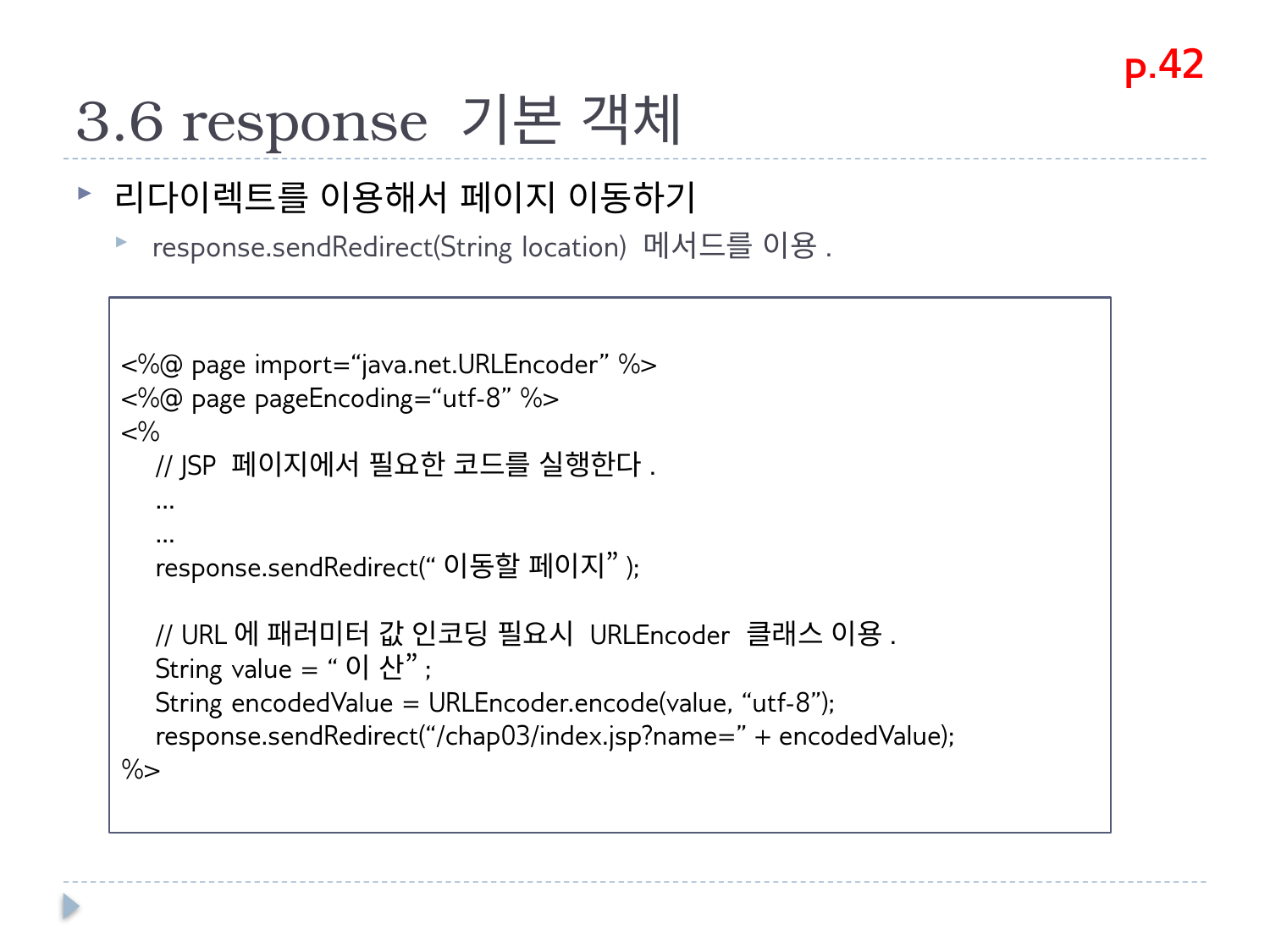

# 3.6 response 기본 객체
p.42
리다이렉트를 이용해서 페이지 이동하기
response.sendRedirect(String location) 메서드를 이용.
<%@ page import=“java.net.URLEncoder” %>
<%@ page pageEncoding=“utf-8” %>
<%
    // JSP 페이지에서 필요한 코드를 실행한다.
    …
    …
    response.sendRedirect(“이동할 페이지”);

    // URL에 패러미터 값 인코딩 필요시 URLEncoder 클래스 이용.
    String value = “이 산”;
    String encodedValue = URLEncoder.encode(value, “utf-8”);
    response.sendRedirect(“/chap03/index.jsp?name=” + encodedValue);
%>